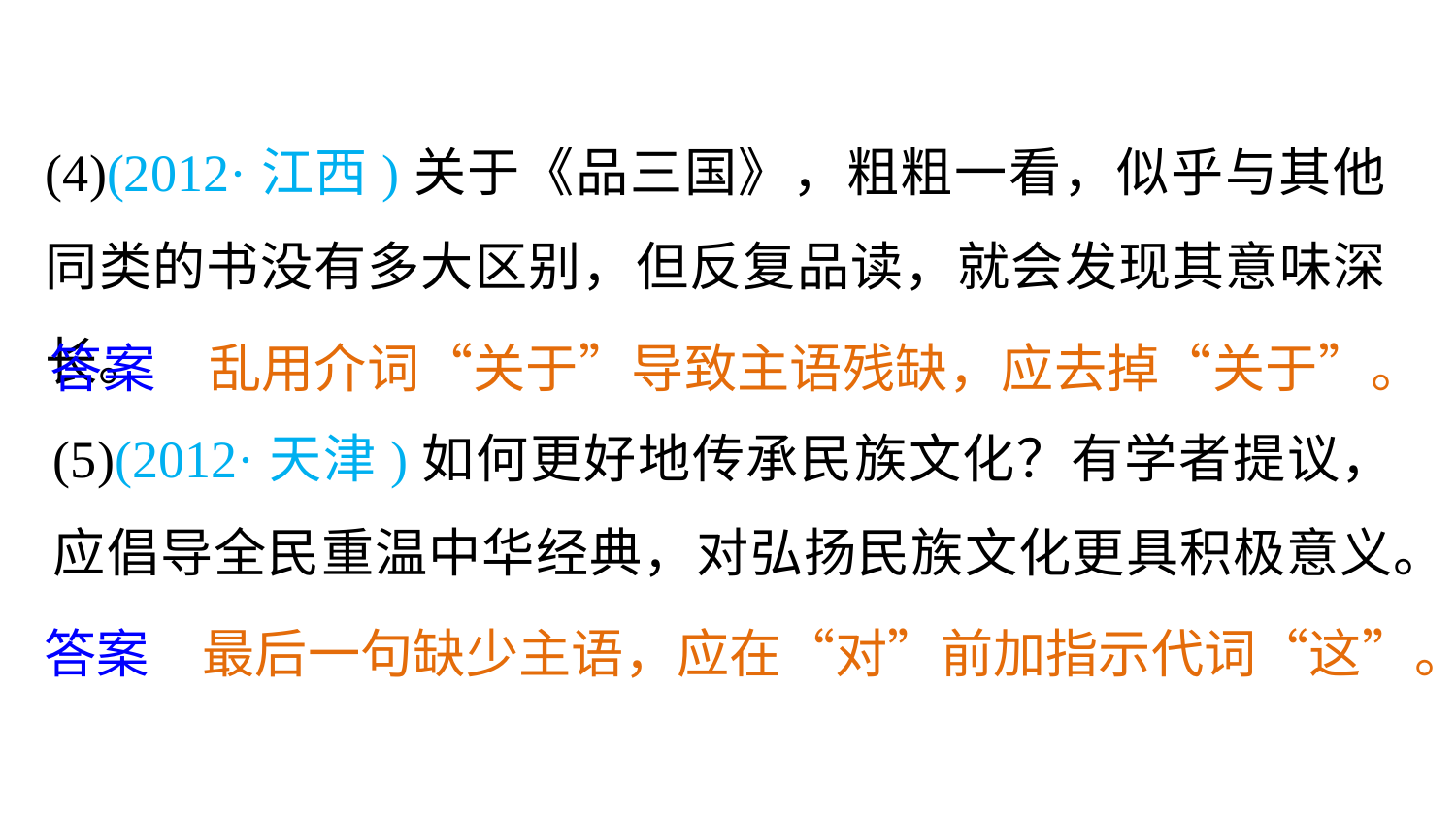

(4)(2012·江西)关于《品三国》，粗粗一看，似乎与其他同类的书没有多大区别，但反复品读，就会发现其意味深长。
答案　乱用介词“关于”导致主语残缺，应去掉“关于”。
(5)(2012·天津)如何更好地传承民族文化？有学者提议，应倡导全民重温中华经典，对弘扬民族文化更具积极意义。
答案　最后一句缺少主语，应在“对”前加指示代词“这”。